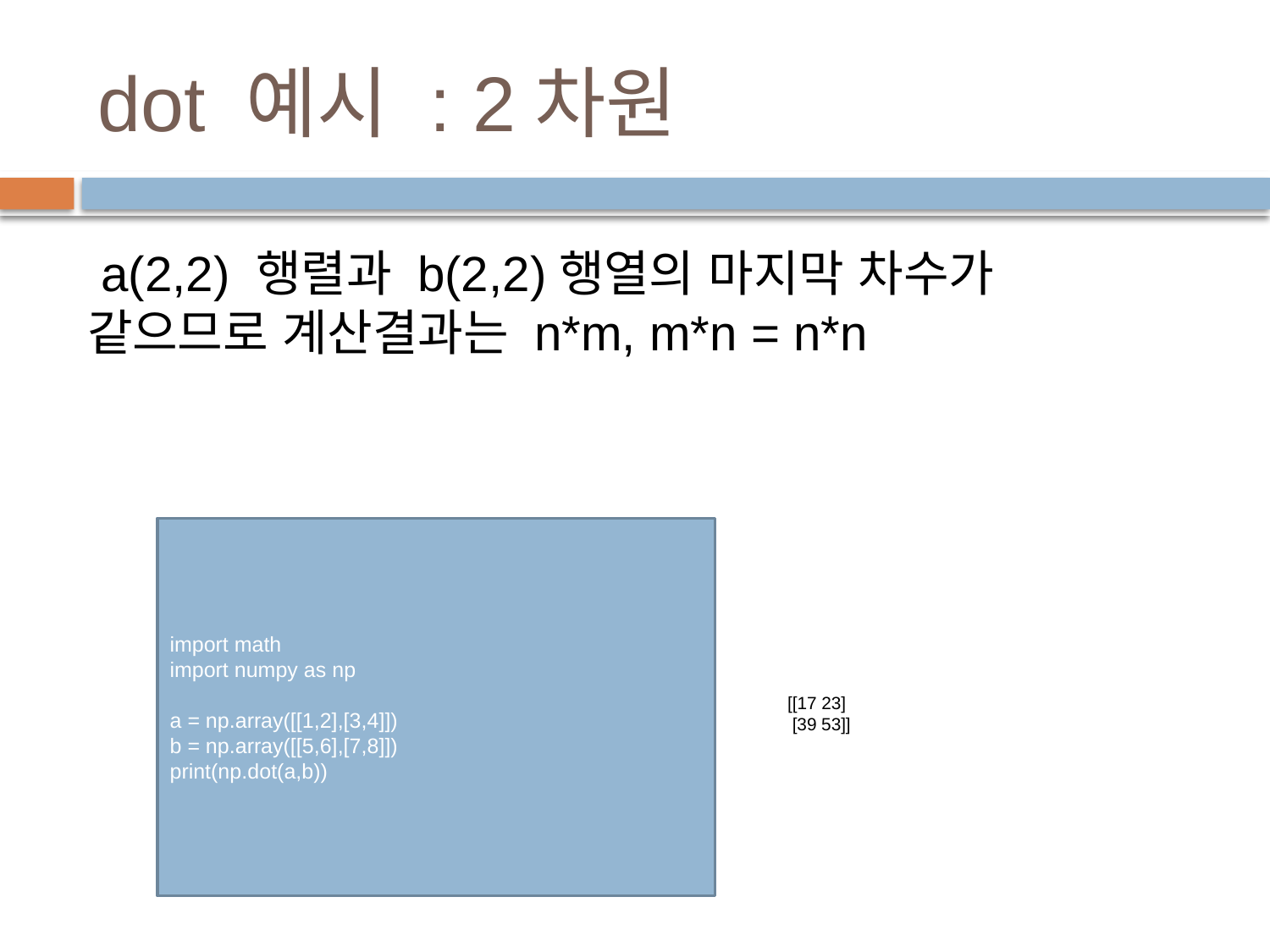

# dot 예시 : 2차원
 a(2,2) 행렬과 b(2,2)행열의 마지막 차수가 같으므로 계산결과는 n*m, m*n = n*n
import math
import numpy as np

a = np.array([[1,2],[3,4]])
b = np.array([[5,6],[7,8]])
print(np.dot(a,b))
[[17 23]
 [39 53]]